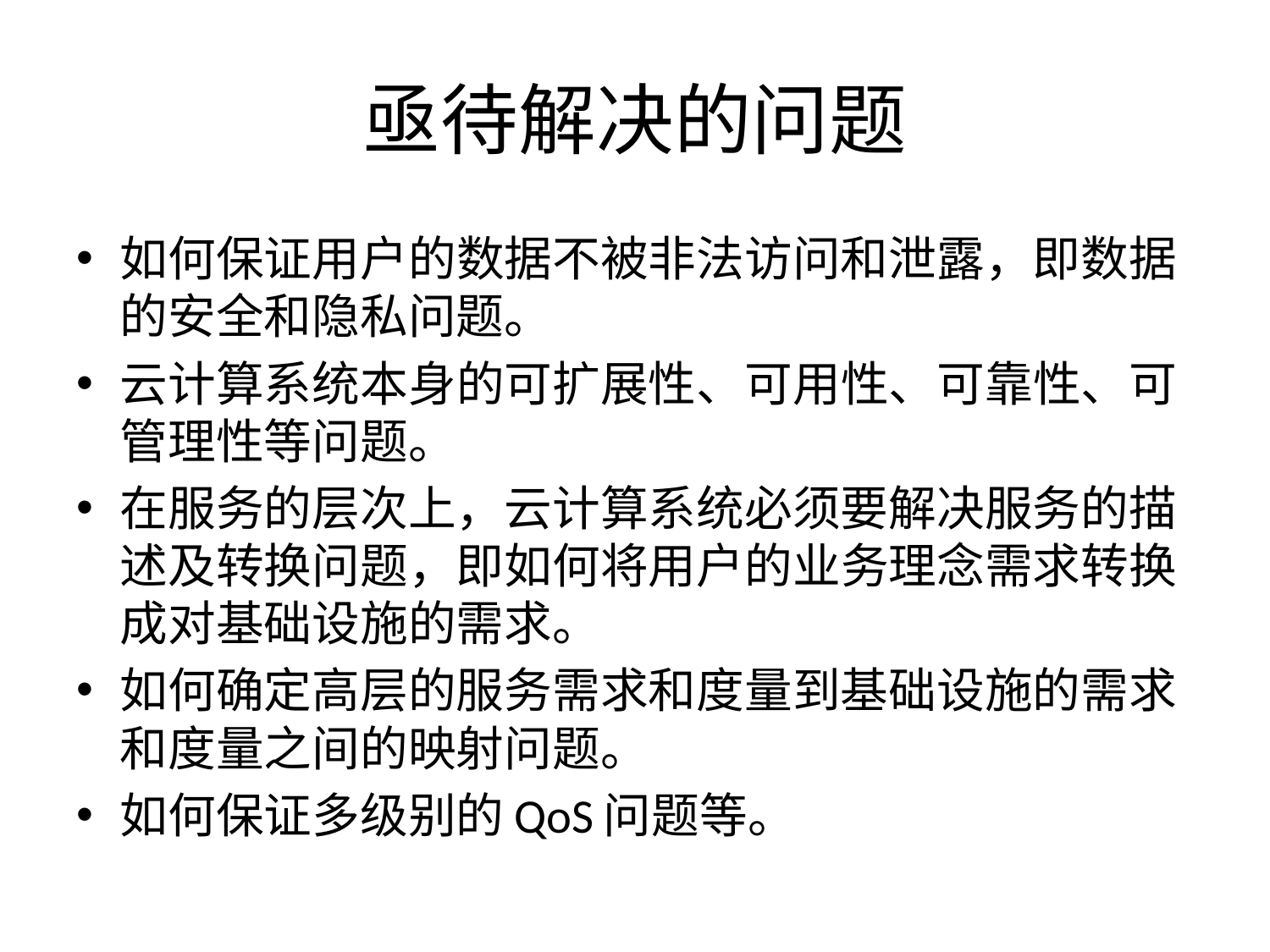

# 亟待解决的问题
如何保证用户的数据不被非法访问和泄露，即数据的安全和隐私问题。
云计算系统本身的可扩展性、可用性、可靠性、可管理性等问题。
在服务的层次上，云计算系统必须要解决服务的描述及转换问题，即如何将用户的业务理念需求转换成对基础设施的需求。
如何确定高层的服务需求和度量到基础设施的需求和度量之间的映射问题。
如何保证多级别的QoS问题等。